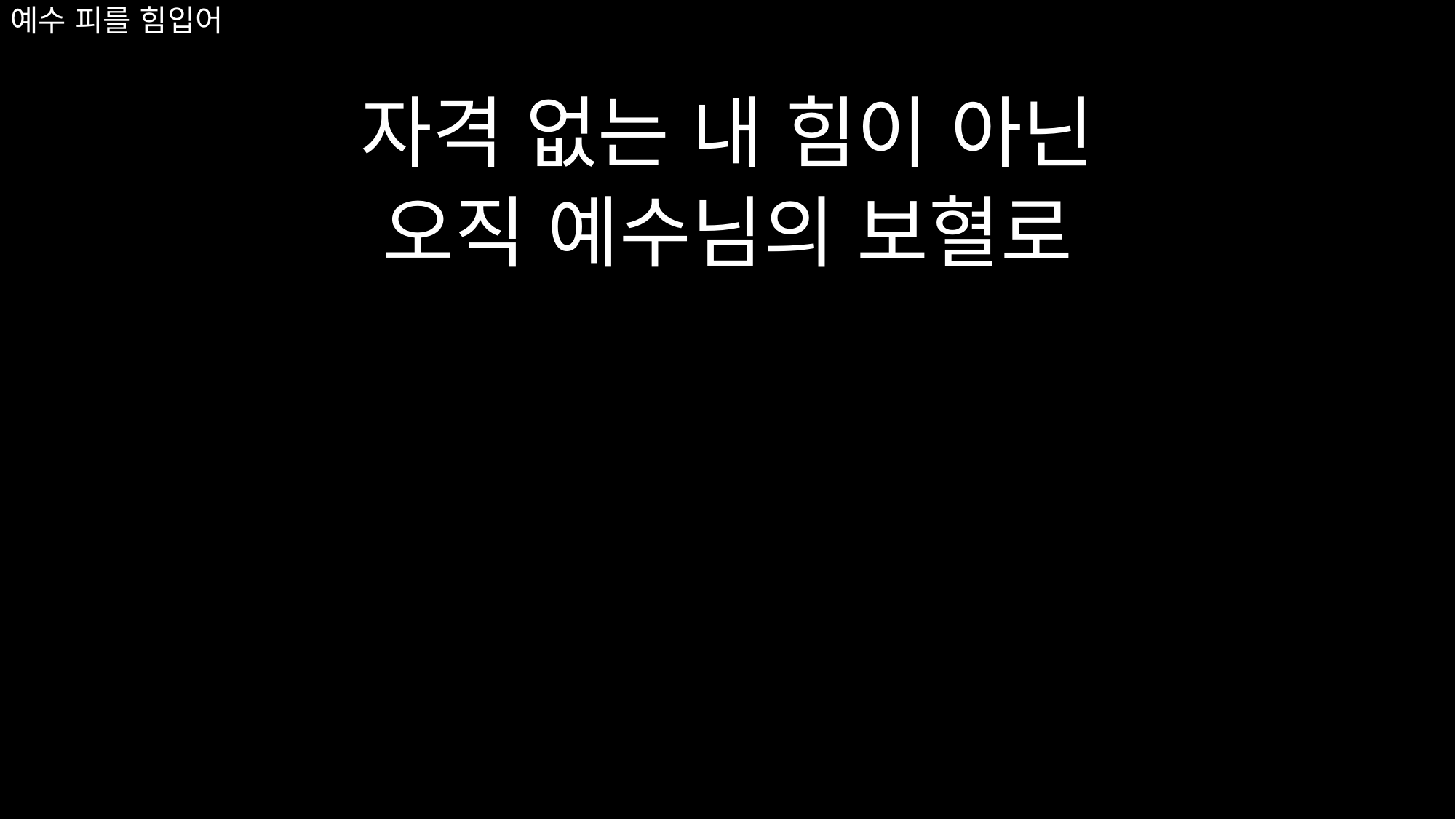

# 예수 피를 힘입어
자격 없는 내 힘이 아닌
오직 예수님의 보혈로